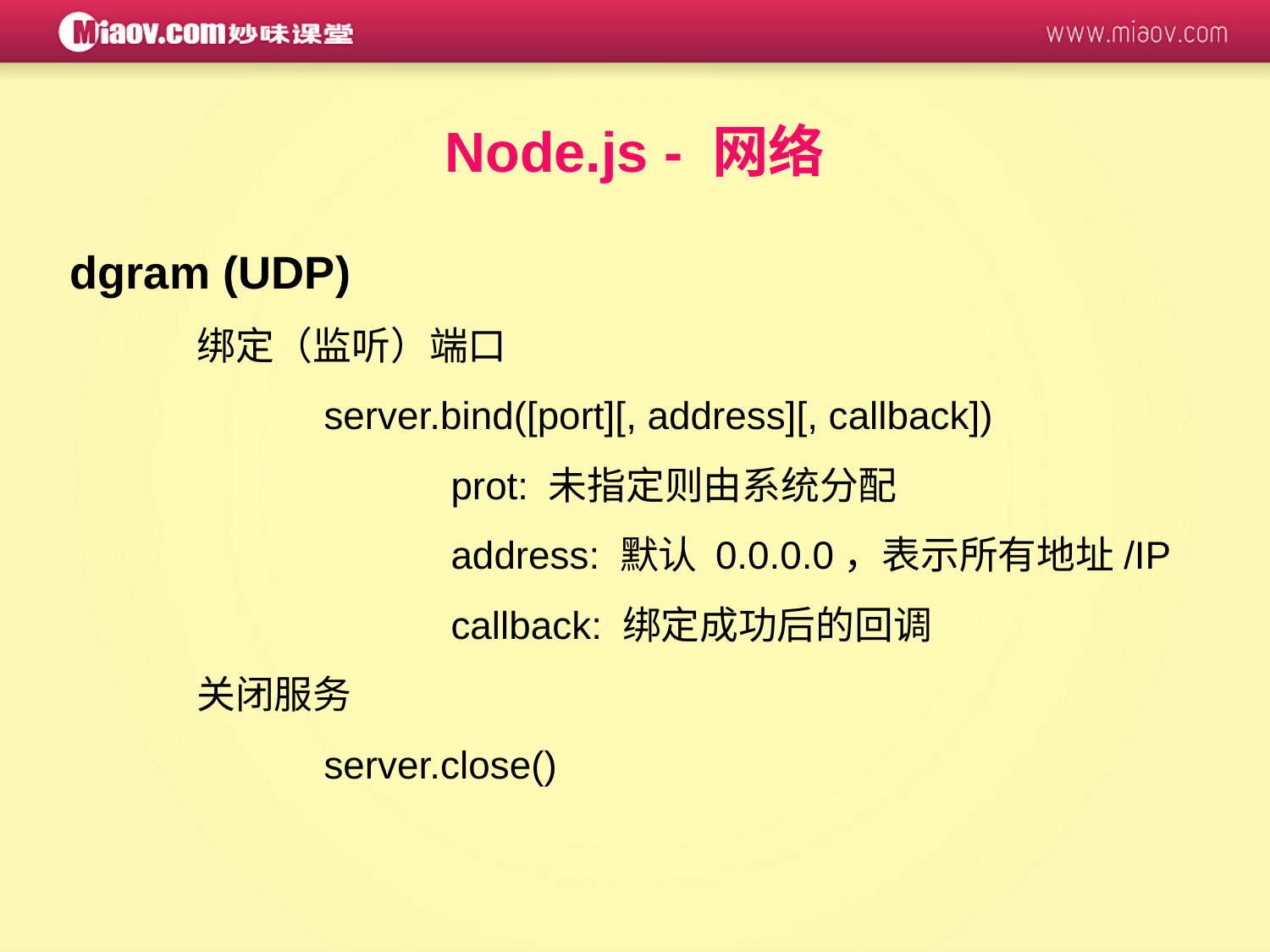

Node.js - 网络
dgram (UDP)
	绑定（监听）端口
		server.bind([port][, address][, callback])
			prot: 未指定则由系统分配
			address: 默认 0.0.0.0，表示所有地址/IP
			callback: 绑定成功后的回调
	关闭服务
		server.close()